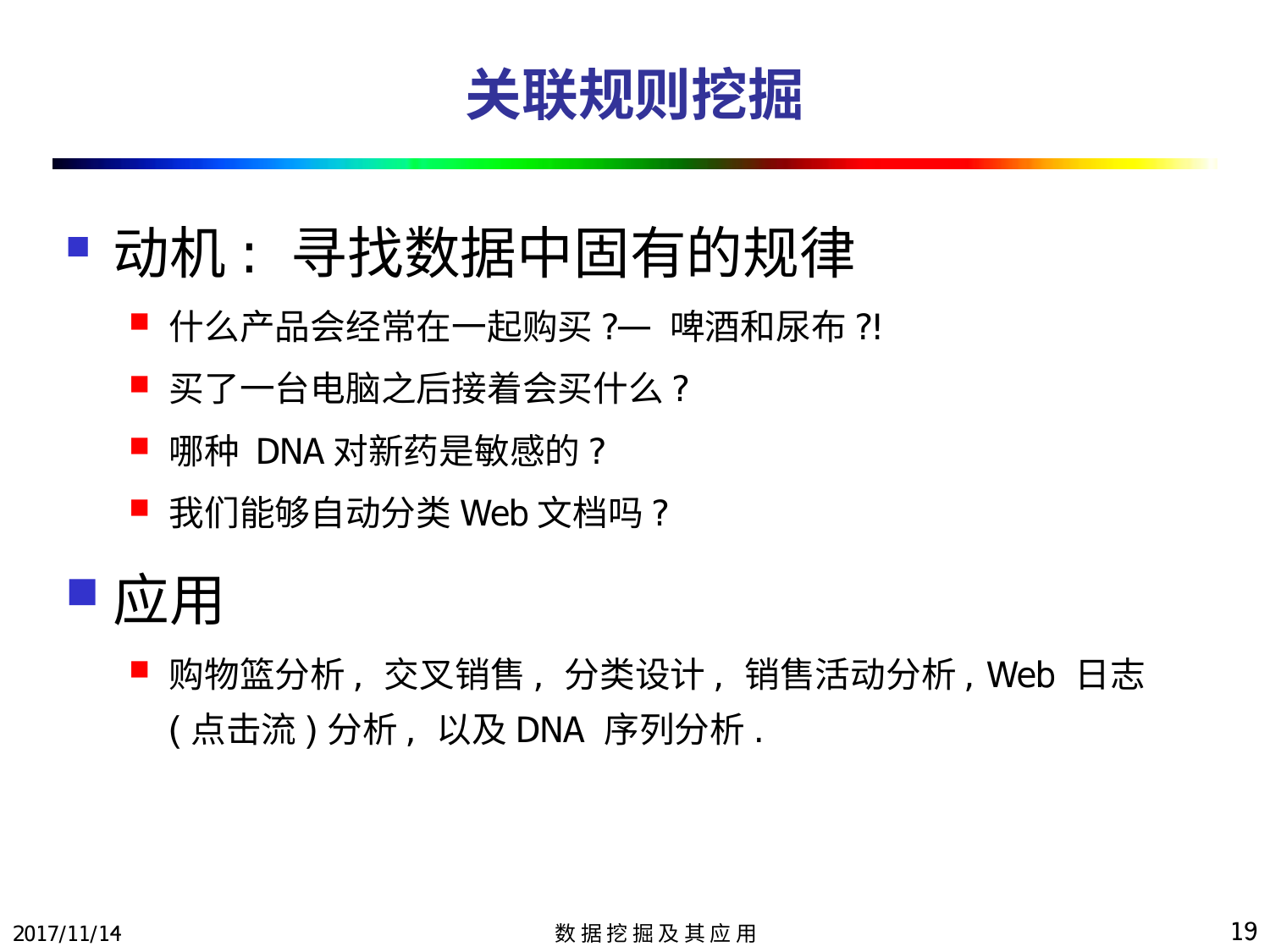

# 关联规则挖掘
动机: 寻找数据中固有的规律
什么产品会经常在一起购买?— 啤酒和尿布?!
买了一台电脑之后接着会买什么?
哪种 DNA对新药是敏感的?
我们能够自动分类Web文档吗?
应用
购物篮分析, 交叉销售, 分类设计, 销售活动分析, Web 日志(点击流)分析, 以及DNA 序列分析.
2017/11/14
19
数 据 挖 掘 及 其 应 用